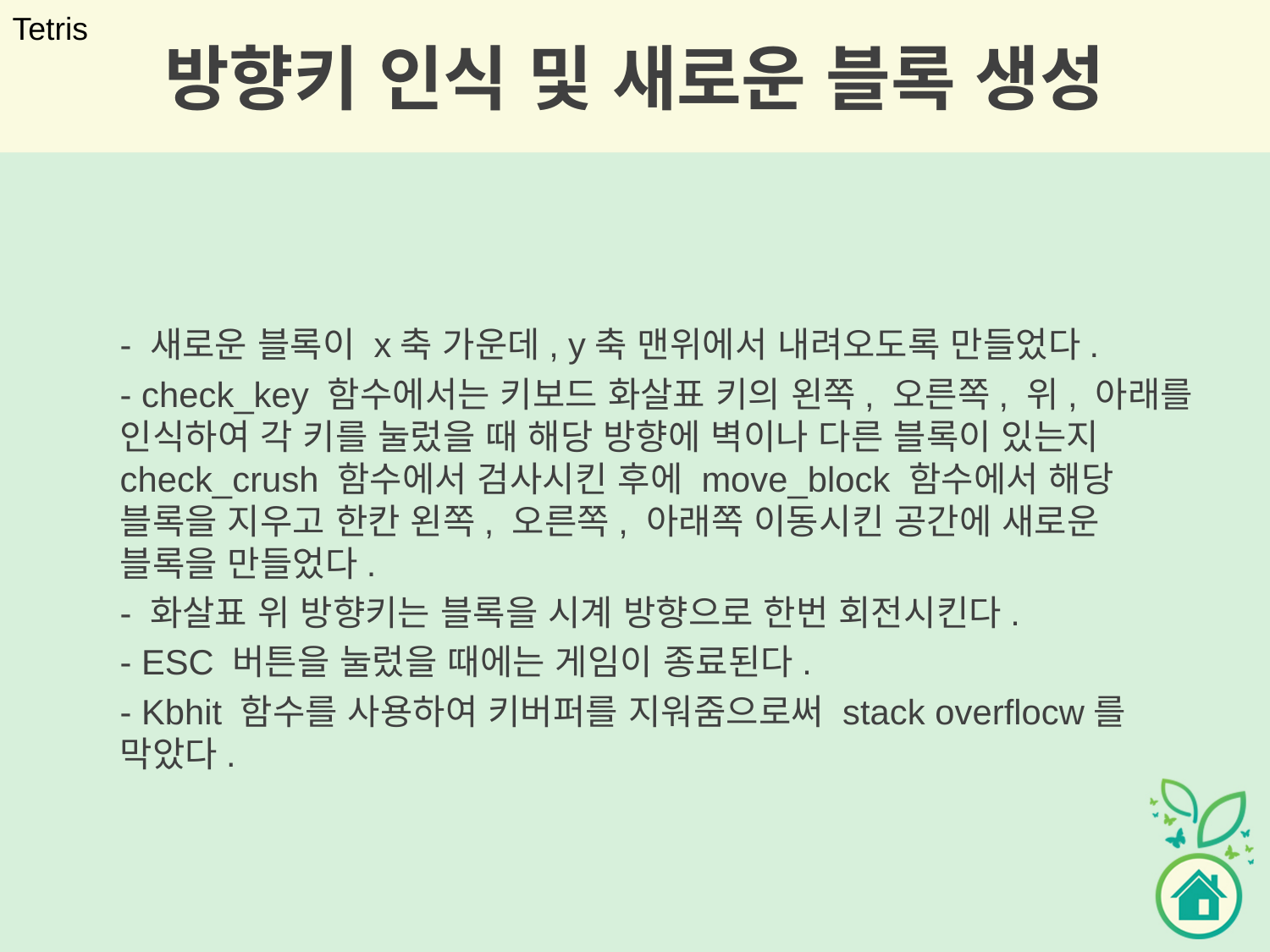

# 방향키 인식 및 새로운 블록 생성
Tetris
- 새로운 블록이 x축 가운데, y축 맨위에서 내려오도록 만들었다.
- check_key 함수에서는 키보드 화살표 키의 왼쪽, 오른쪽, 위, 아래를 인식하여 각 키를 눌렀을 때 해당 방향에 벽이나 다른 블록이 있는지 check_crush 함수에서 검사시킨 후에 move_block 함수에서 해당 블록을 지우고 한칸 왼쪽, 오른쪽, 아래쪽 이동시킨 공간에 새로운 블록을 만들었다.
- 화살표 위 방향키는 블록을 시계 방향으로 한번 회전시킨다.
- ESC 버튼을 눌렀을 때에는 게임이 종료된다.
- Kbhit 함수를 사용하여 키버퍼를 지워줌으로써 stack overflocw를 막았다.